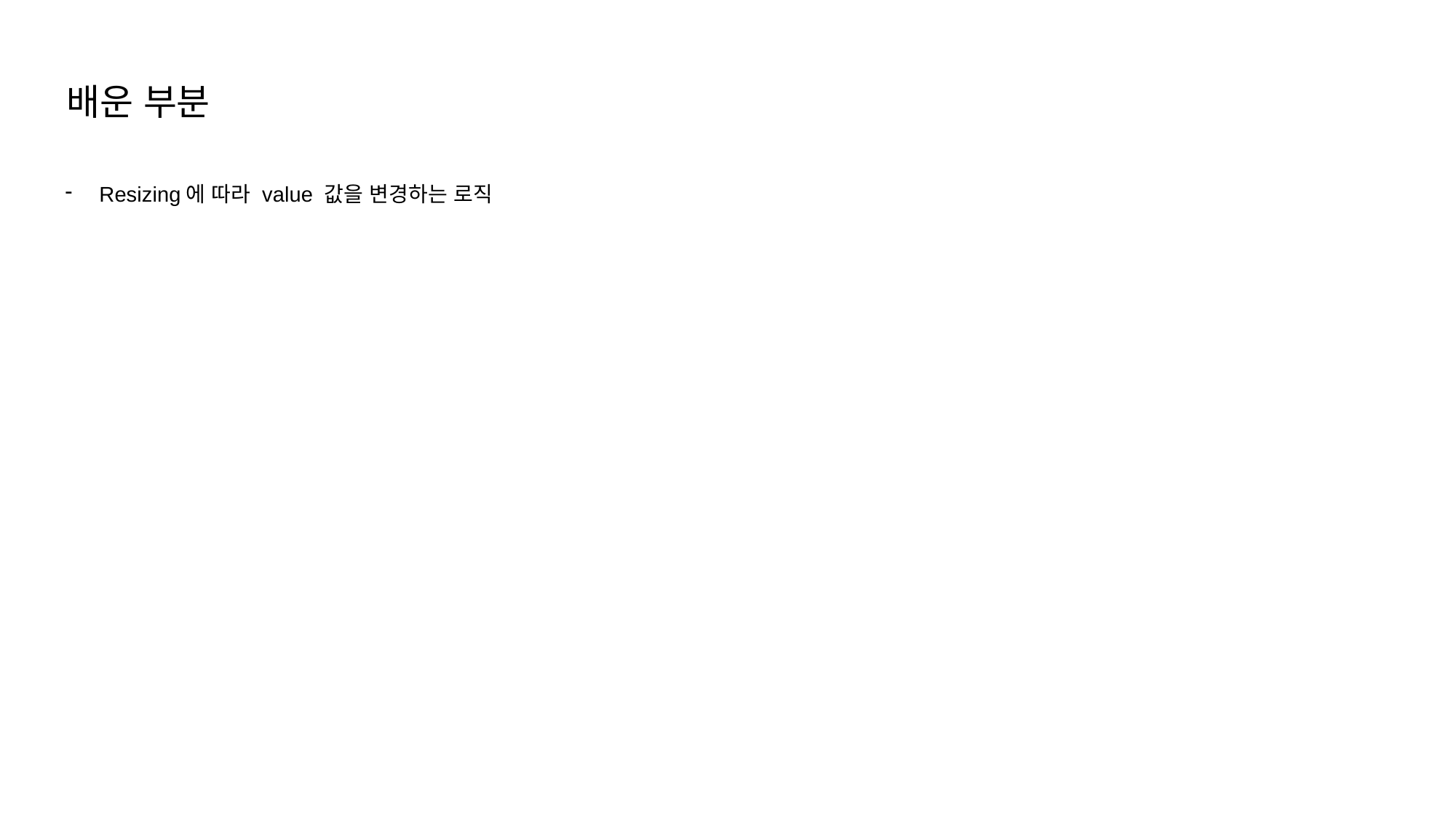

배운 부분
Resizing에 따라 value 값을 변경하는 로직